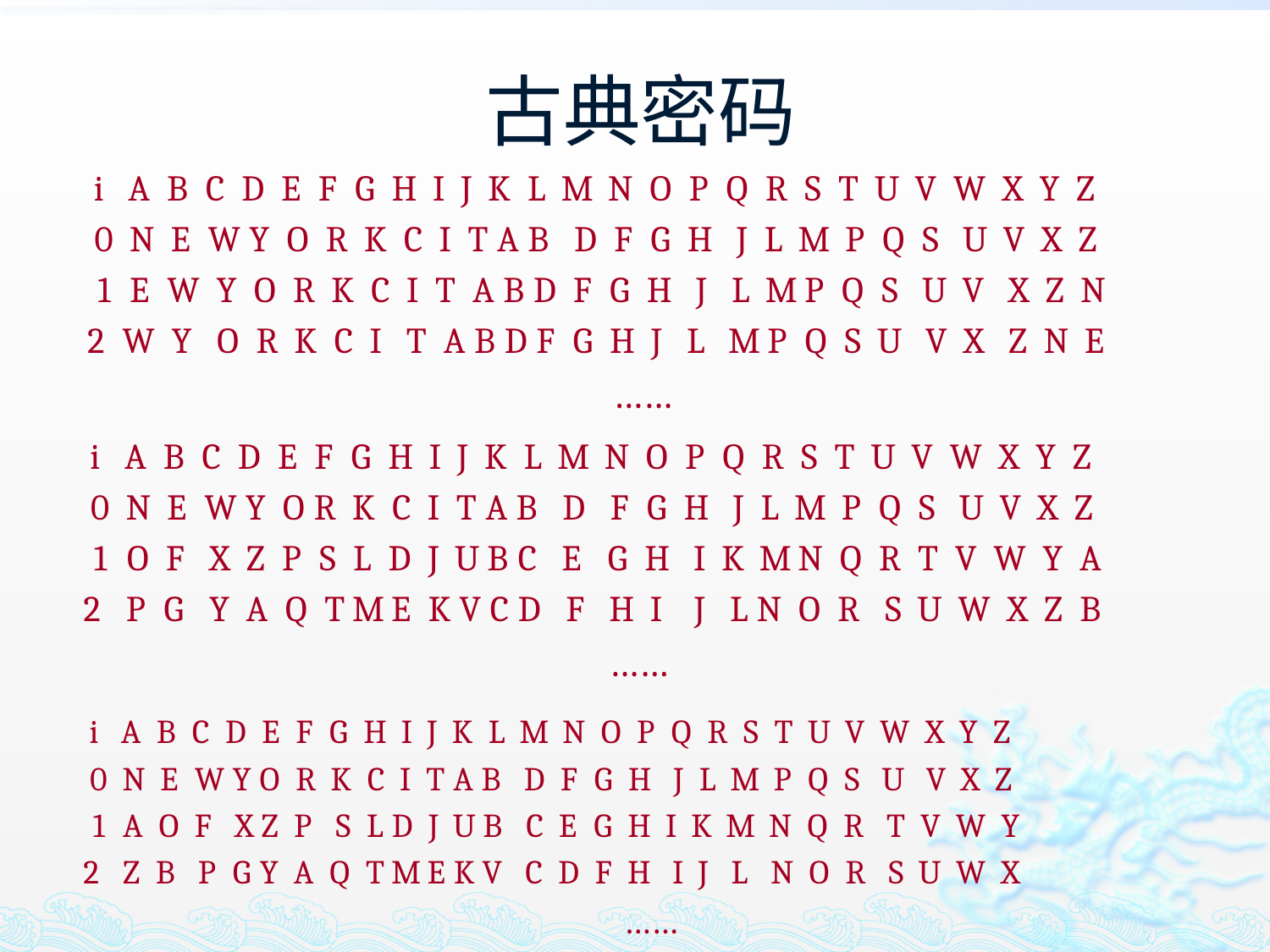

# 古典密码
 i   A  B  C  D  E  F  G  H  I  J  K  L  M  N  O  P  Q  R  S  T  U  V  W  X  Y  Z
 0  N  E  W Y  O  R  K  C  I  T A B   D  F  G  H   J  L  M  P  Q  S   U  V  X  Z
 1  E  W  Y  O  R  K  C  I  T  A B D  F  G  H   J   L  M P  Q  S   U  V   X  Z  N
2  W  Y   O  R  K  C  I   T  A B D F  G  H  J   L   M P  Q  S  U   V  X   Z  N  E
……
 i   A  B  C  D  E  F  G  H  I  J  K  L  M  N  O  P  Q  R  S  T  U  V  W  X  Y  Z
 0  N  E  W Y  O R  K  C  I  T A B   D   F  G  H   J  L  M  P  Q  S   U  V  X  Z
 1  O  F   X  Z  P  S  L  D  J  U B C   E   G  H   I  K  M N  Q  R  T  V  W  Y  A
2   P  G   Y  A  Q  T M E  K V C D   F   H  I    J   L N  O  R   S  U  W  X  Z  B
……
 i   A  B  C  D  E  F  G  H  I  J  K  L  M  N  O  P  Q  R  S  T  U  V  W  X  Y  Z
 0  N  E  W Y O  R  K  C  I  T A B   D  F  G  H   J  L  M  P  Q  S   U   V  X  Z
 1  A  O  F   X Z  P   S  L D  J  U B   C  E  G  H  I  K  M  N  Q  R   T  V  W  Y
2   Z  B   P  G Y  A  Q  T M E K V   C  D  F  H   I  J   L   N  O  R   S  U  W  X
……